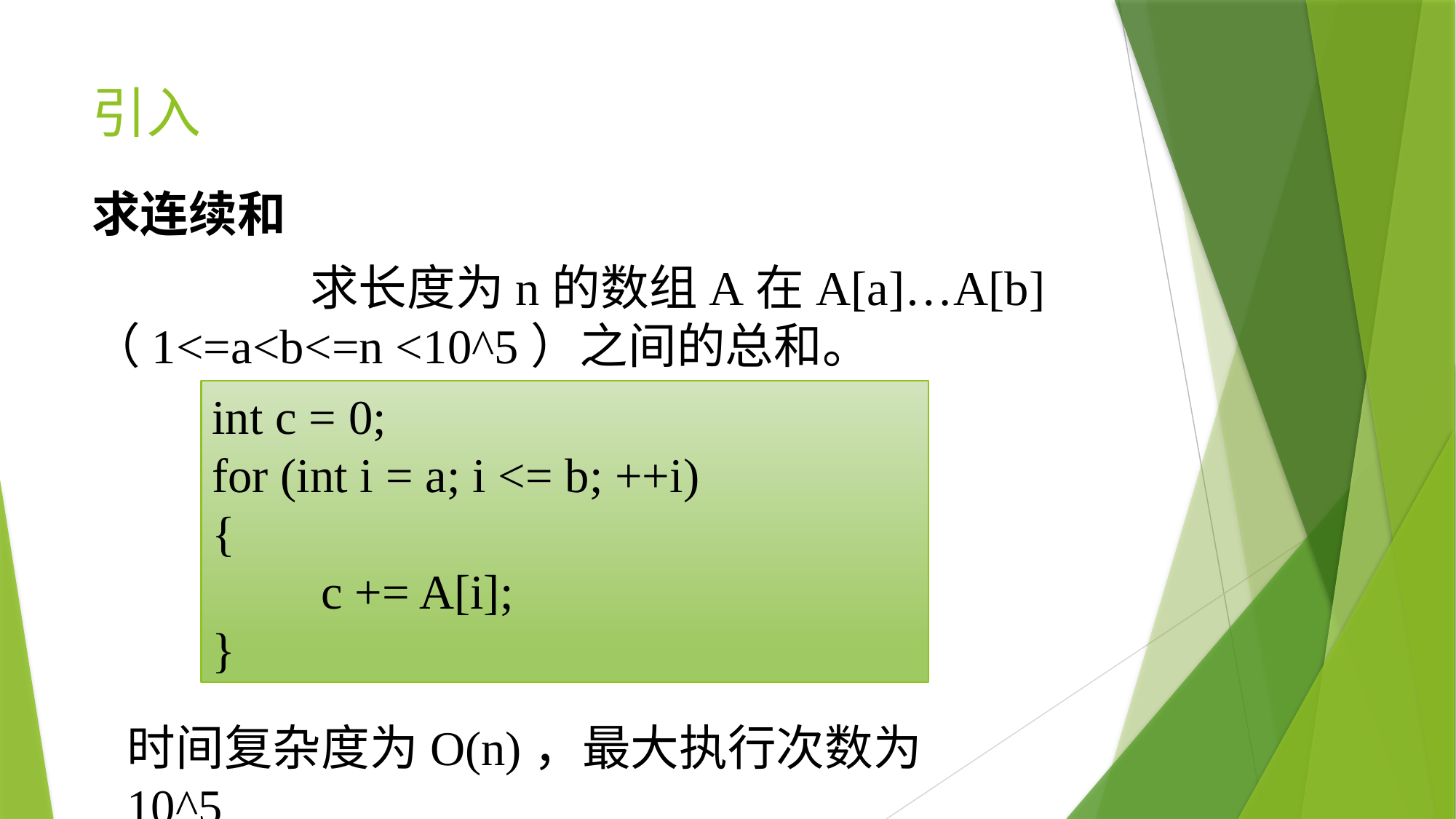

# 引入
求连续和
		求长度为n的数组A在A[a]…A[b]（1<=a<b<=n <10^5）之间的总和。
int c = 0;
for (int i = a; i <= b; ++i)
{
	c += A[i];
}
时间复杂度为O(n)，最大执行次数为10^5